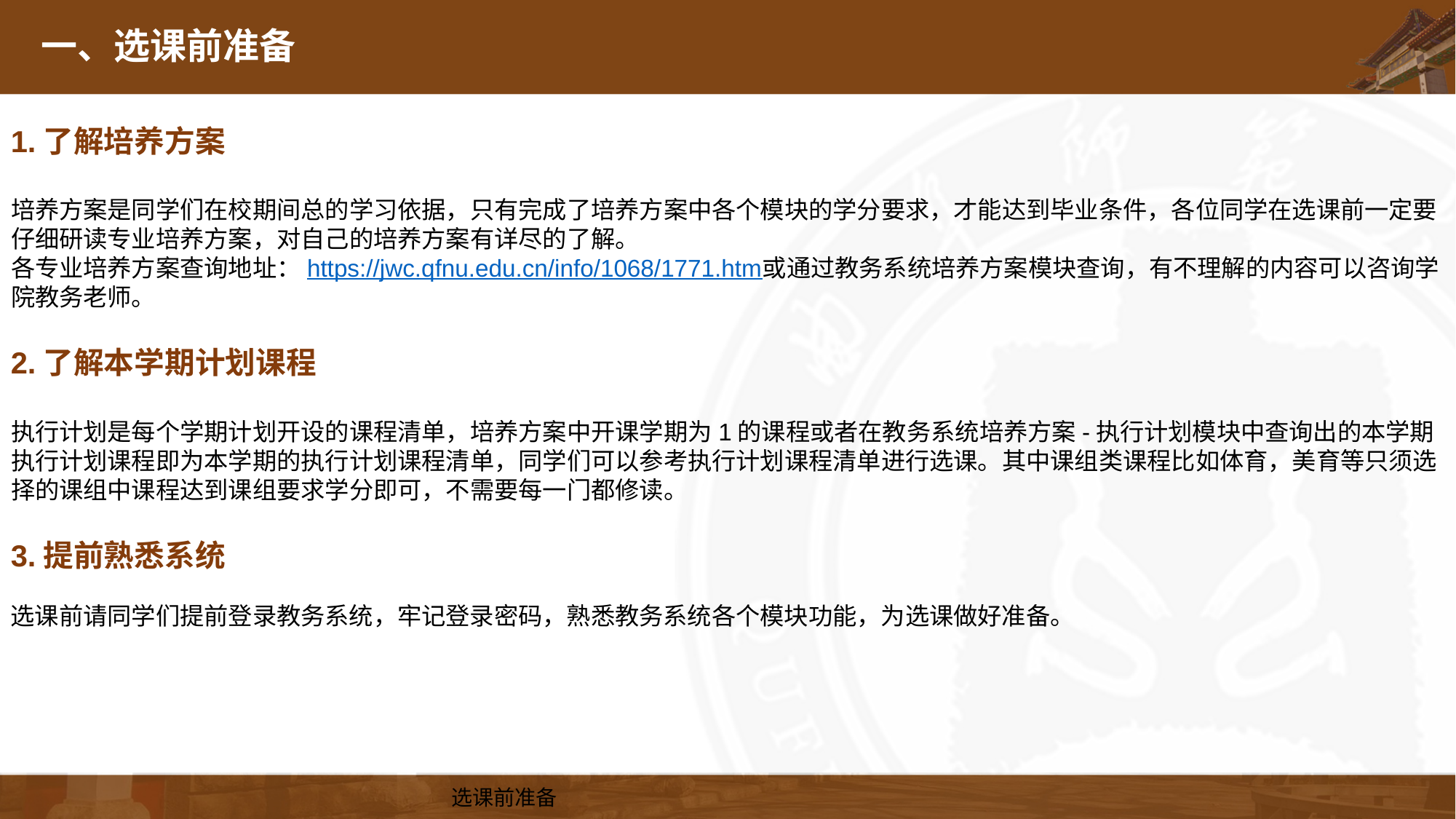

一、选课前准备
1.了解培养方案
培养方案是同学们在校期间总的学习依据，只有完成了培养方案中各个模块的学分要求，才能达到毕业条件，各位同学在选课前一定要仔细研读专业培养方案，对自己的培养方案有详尽的了解。
各专业培养方案查询地址：https://jwc.qfnu.edu.cn/info/1068/1771.htm或通过教务系统培养方案模块查询，有不理解的内容可以咨询学院教务老师。
2.了解本学期计划课程
执行计划是每个学期计划开设的课程清单，培养方案中开课学期为1的课程或者在教务系统培养方案-执行计划模块中查询出的本学期执行计划课程即为本学期的执行计划课程清单，同学们可以参考执行计划课程清单进行选课。其中课组类课程比如体育，美育等只须选择的课组中课程达到课组要求学分即可，不需要每一门都修读。
3.提前熟悉系统
选课前请同学们提前登录教务系统，牢记登录密码，熟悉教务系统各个模块功能，为选课做好准备。
2
选课前准备